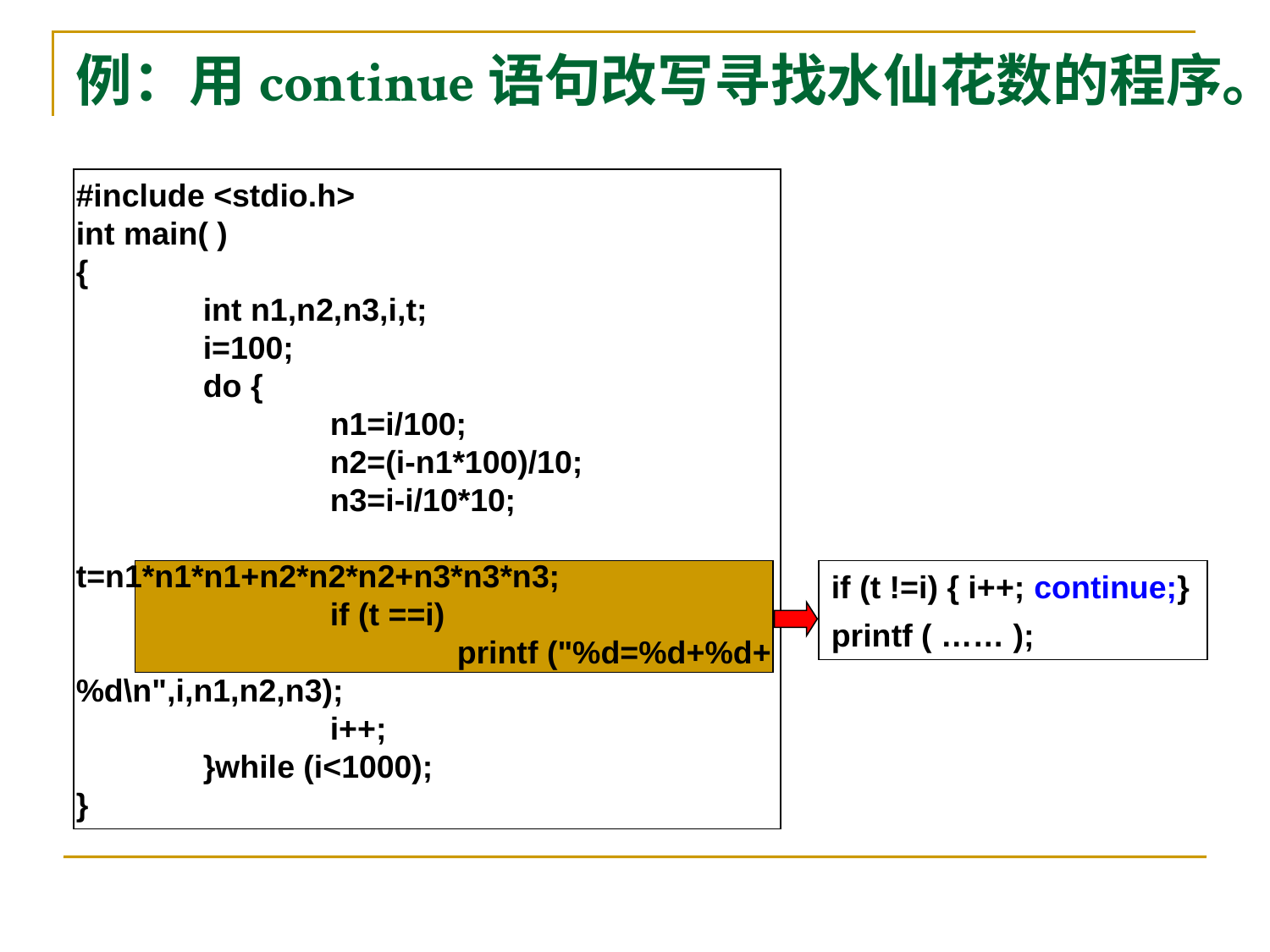

# 例：用continue语句改写寻找水仙花数的程序。
#include <stdio.h>
int main( )
{
	int n1,n2,n3,i,t;
	i=100;
	do {
		n1=i/100;
		n2=(i-n1*100)/10;
		n3=i-i/10*10;
		t=n1*n1*n1+n2*n2*n2+n3*n3*n3;
		if (t ==i)
			printf ("%d=%d+%d+%d\n",i,n1,n2,n3);
		i++;
	}while (i<1000);
}

if (t !=i) { i++; continue;}
printf ( …… );